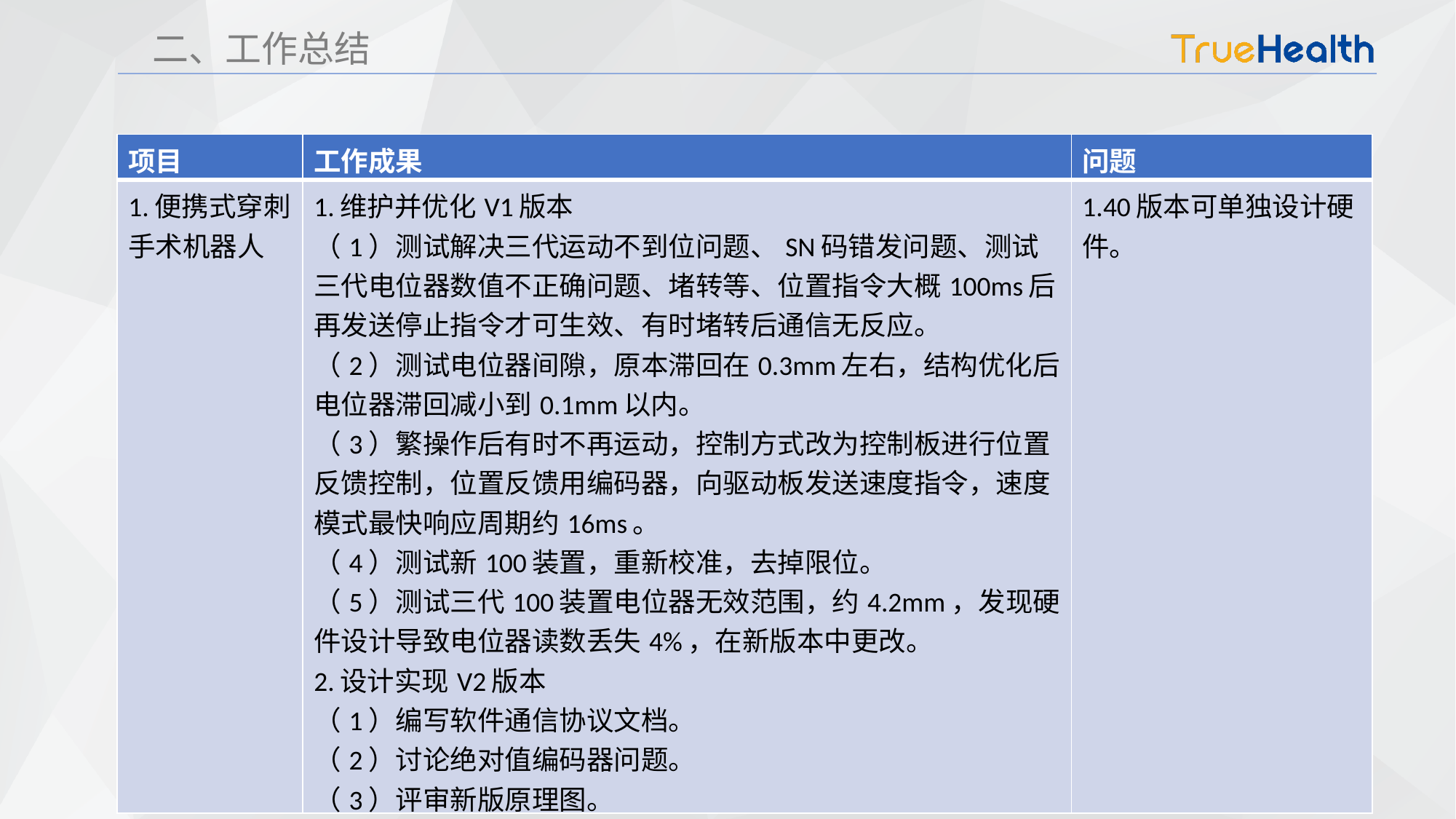

二、工作总结
| 项目 | 工作成果 | 问题 |
| --- | --- | --- |
| 1.便携式穿刺手术机器人 | 1.维护并优化V1版本 （1）测试解决三代运动不到位问题、SN码错发问题、测试三代电位器数值不正确问题、堵转等、位置指令大概100ms后再发送停止指令才可生效、有时堵转后通信无反应。 （2）测试电位器间隙，原本滞回在0.3mm左右，结构优化后电位器滞回减小到0.1mm以内。 （3）繁操作后有时不再运动，控制方式改为控制板进行位置反馈控制，位置反馈用编码器，向驱动板发送速度指令，速度模式最快响应周期约16ms。 （4）测试新100装置，重新校准，去掉限位。 （5）测试三代100装置电位器无效范围，约4.2mm，发现硬件设计导致电位器读数丢失4%，在新版本中更改。 2.设计实现V2版本 （1）编写软件通信协议文档。 （2）讨论绝对值编码器问题。 （3）评审新版原理图。 （4）创建新版设计stm32h743基于HAL库的工程模版，freertos操作系统，编写各外设驱动，各功能模块。 （5）测试新版电位器。 | 1.40版本可单独设计硬件。 |